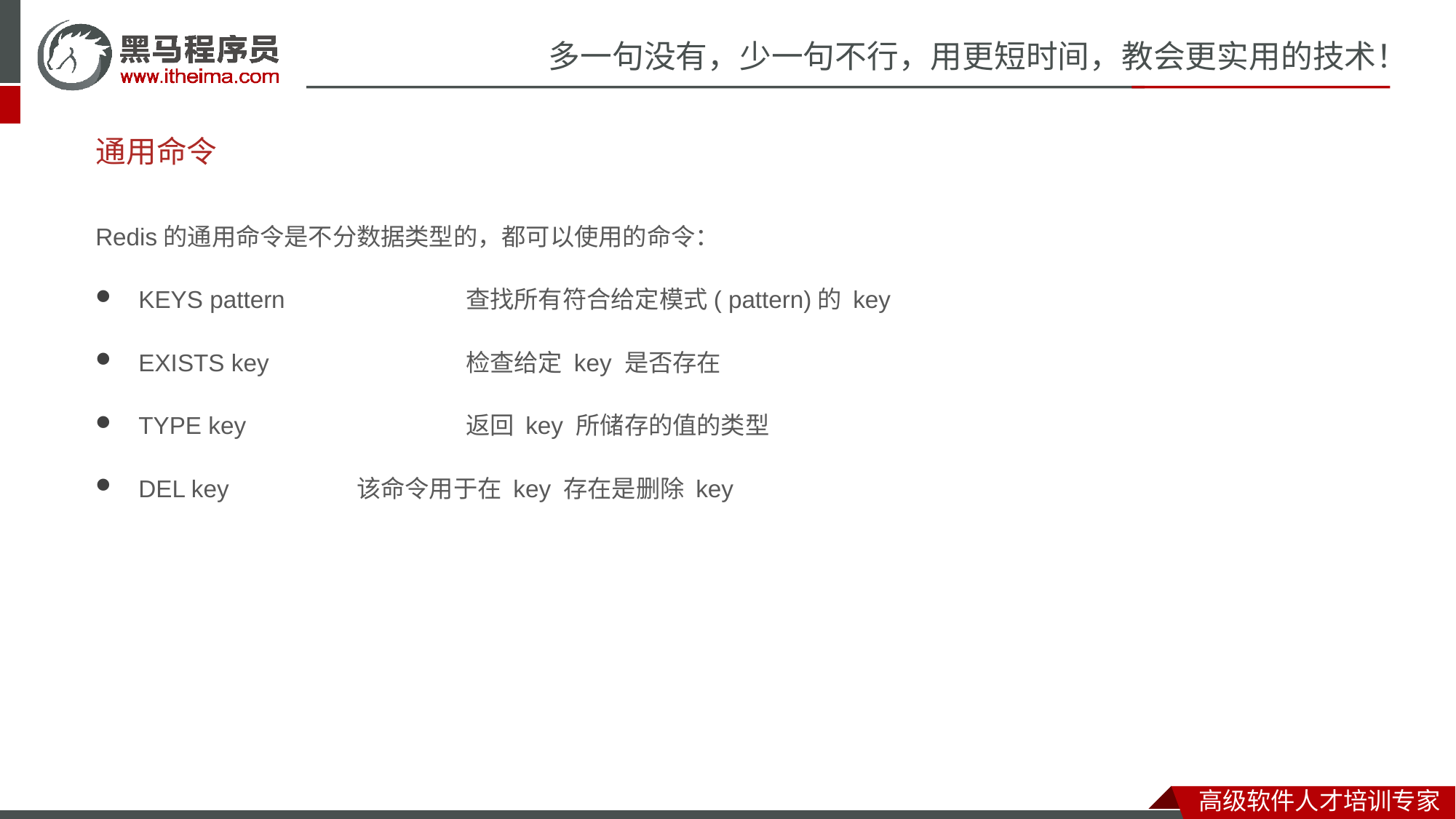

# 通用命令
Redis的通用命令是不分数据类型的，都可以使用的命令：
KEYS pattern 		查找所有符合给定模式( pattern)的 key
EXISTS key 		检查给定 key 是否存在
TYPE key 		返回 key 所储存的值的类型
DEL key 		该命令用于在 key 存在是删除 key